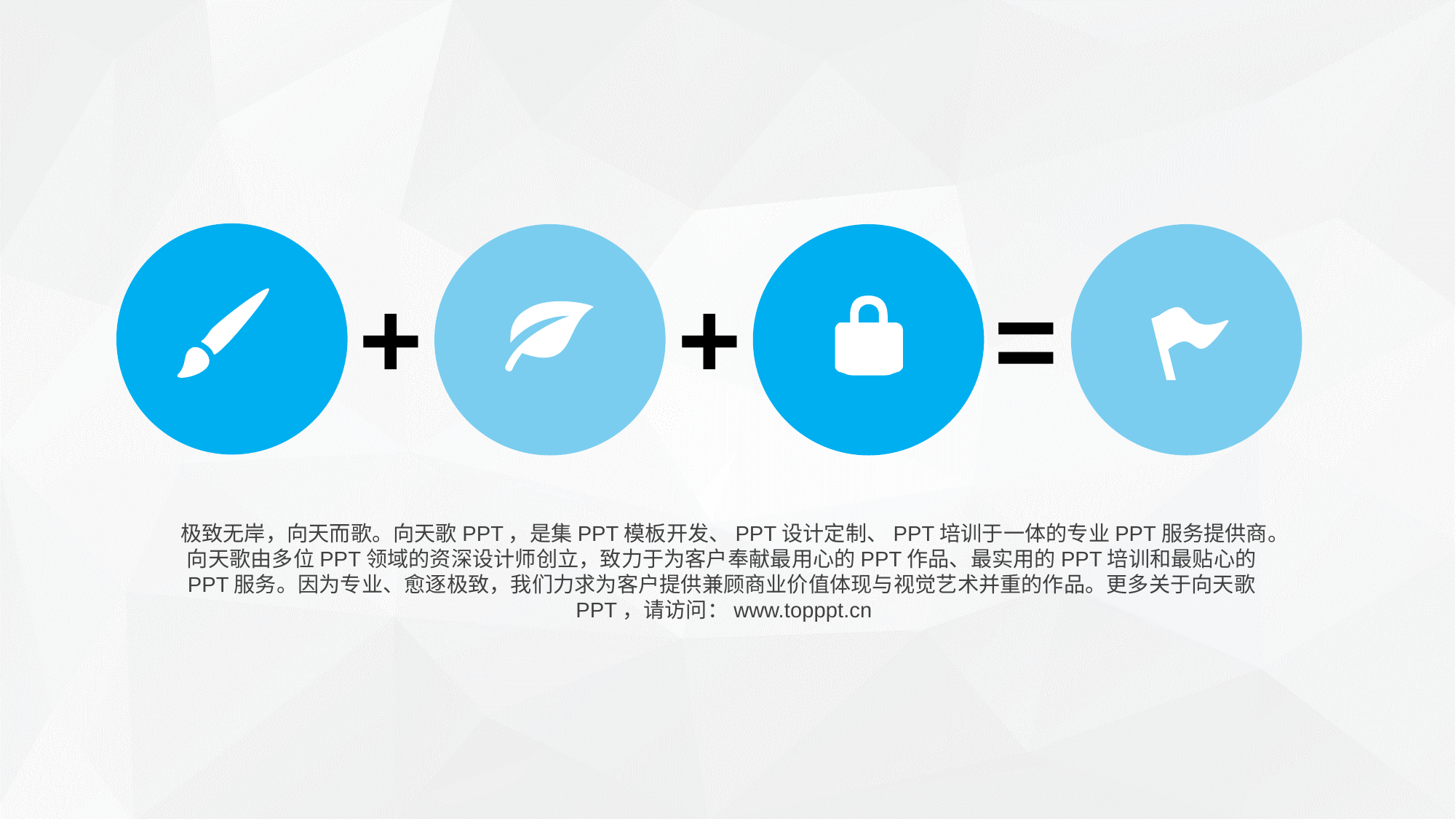

+
+
=

极致无岸，向天而歌。向天歌PPT，是集PPT模板开发、PPT设计定制、PPT培训于一体的专业PPT服务提供商。向天歌由多位PPT领域的资深设计师创立，致力于为客户奉献最用心的PPT作品、最实用的PPT培训和最贴心的PPT服务。因为专业、愈逐极致，我们力求为客户提供兼顾商业价值体现与视觉艺术并重的作品。更多关于向天歌PPT，请访问：www.topppt.cn